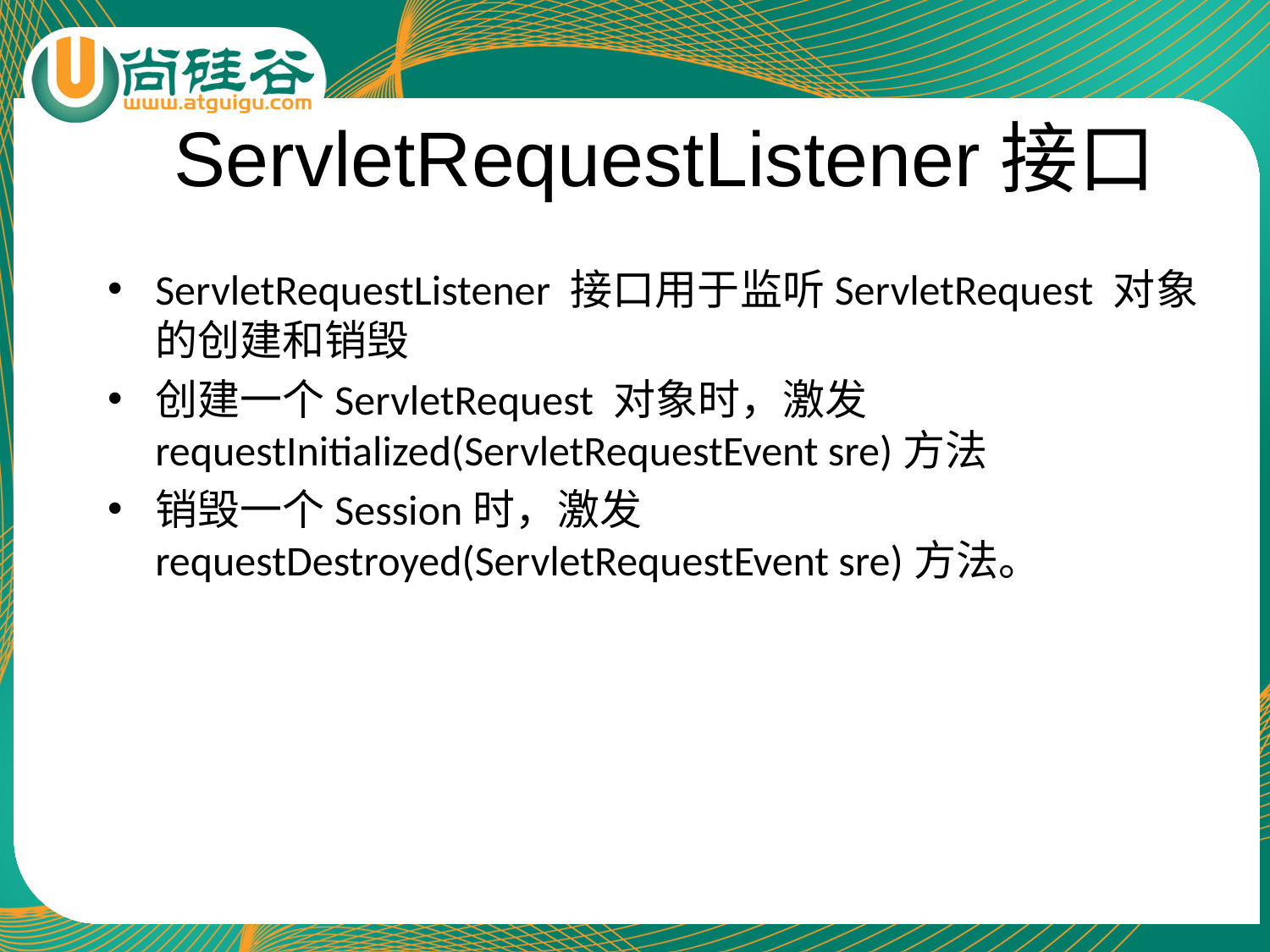

# ServletRequestListener接口
ServletRequestListener 接口用于监听ServletRequest 对象的创建和销毁
创建一个ServletRequest 对象时，激发requestInitialized(ServletRequestEvent sre)方法
销毁一个Session时，激发requestDestroyed(ServletRequestEvent sre)方法。